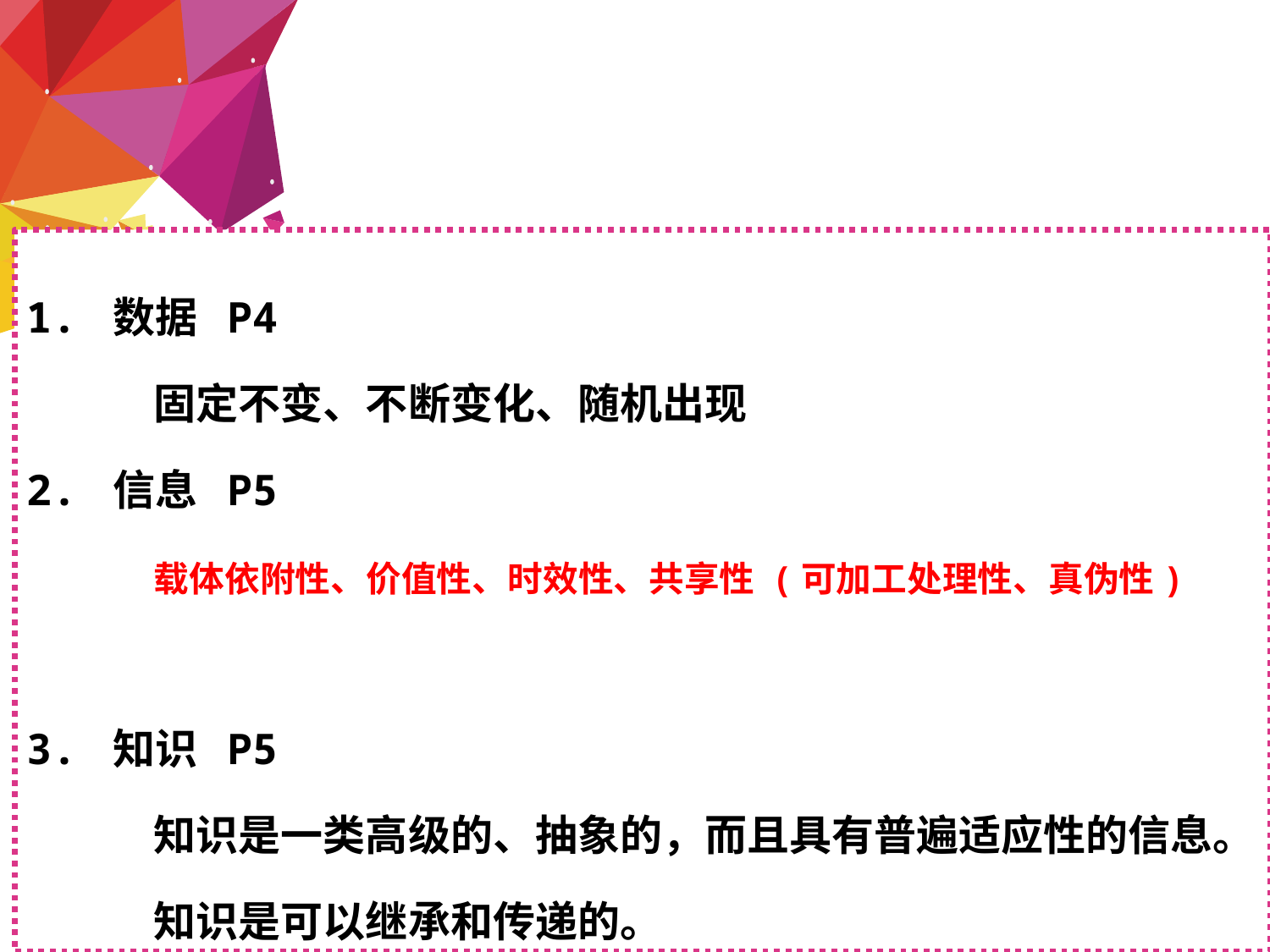

1. 数据  P4
	固定不变、不断变化、随机出现
2. 信息  P5
	载体依附性、价值性、时效性、共享性 (可加工处理性、真伪性)
3. 知识  P5
	知识是一类高级的、抽象的，而且具有普遍适应性的信息。
	知识是可以继承和传递的。